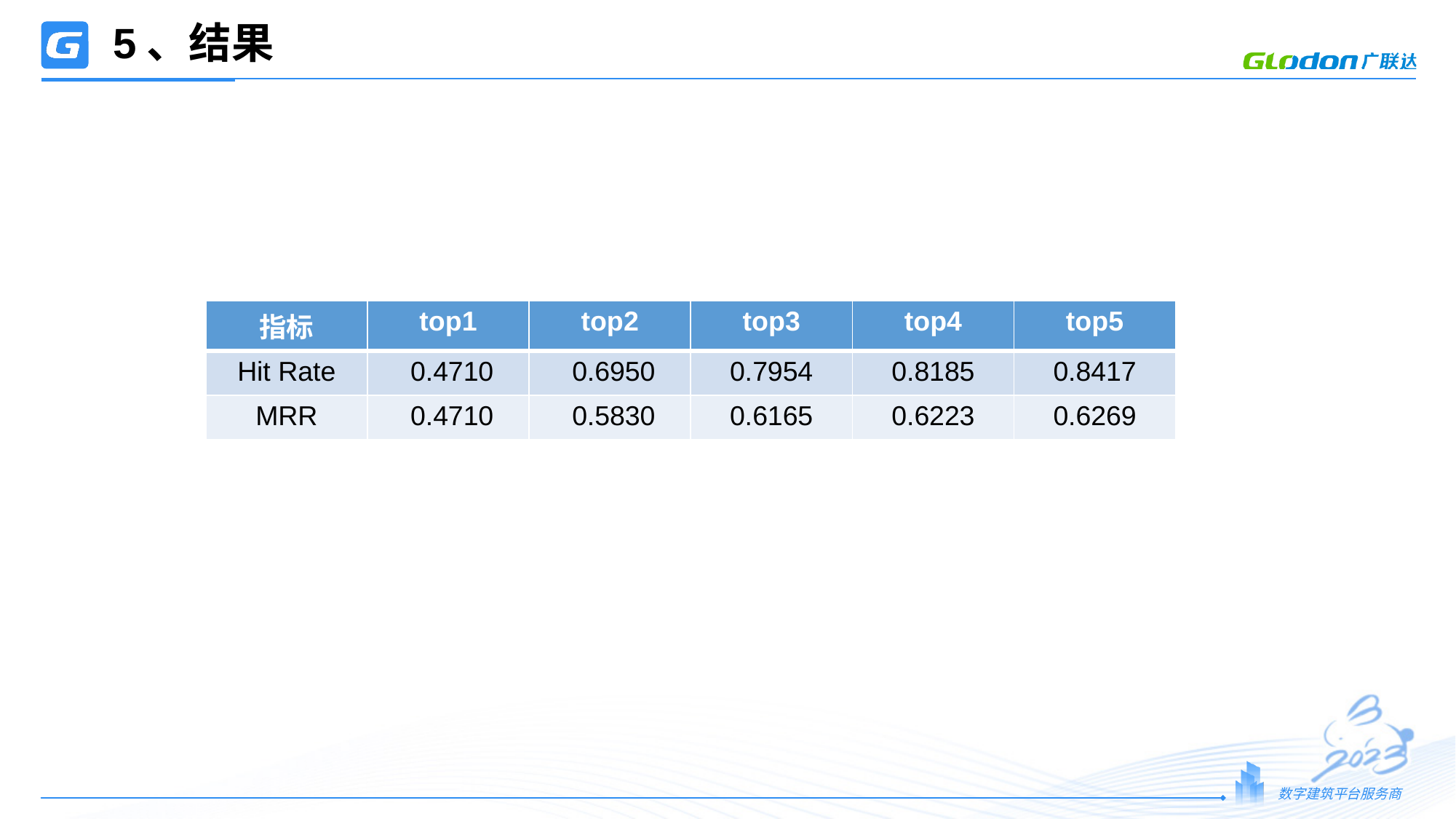

# 5、结果
| 指标 | top1 | top2 | top3 | top4 | top5 |
| --- | --- | --- | --- | --- | --- |
| Hit Rate | 0.4710 | 0.6950 | 0.7954 | 0.8185 | 0.8417 |
| MRR | 0.4710 | 0.5830 | 0.6165 | 0.6223 | 0.6269 |